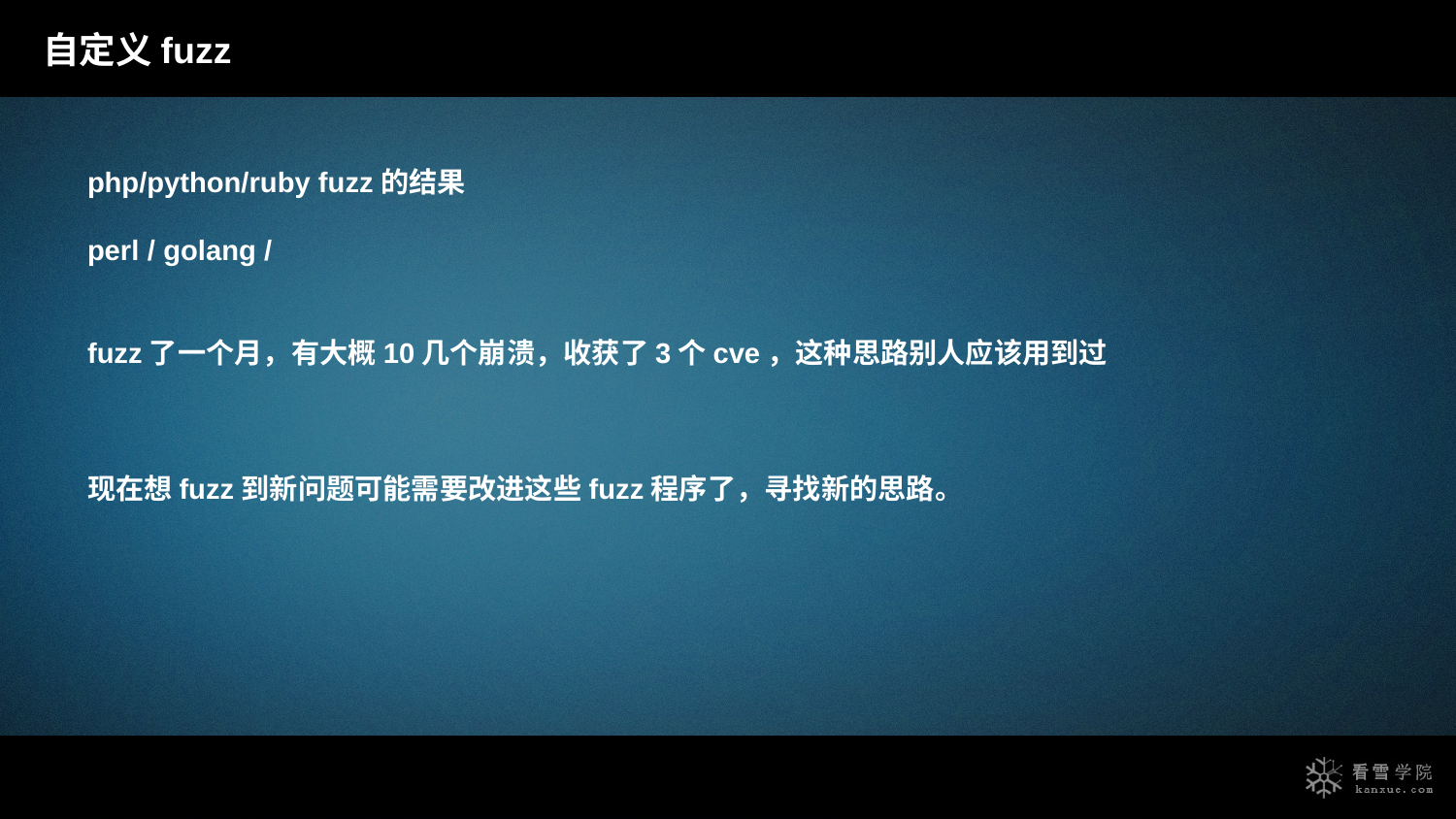

自定义fuzz
php/python/ruby fuzz的结果

perl / golang /

fuzz了一个月，有大概10几个崩溃，收获了3个cve，这种思路别人应该用到过

现在想fuzz到新问题可能需要改进这些fuzz程序了，寻找新的思路。